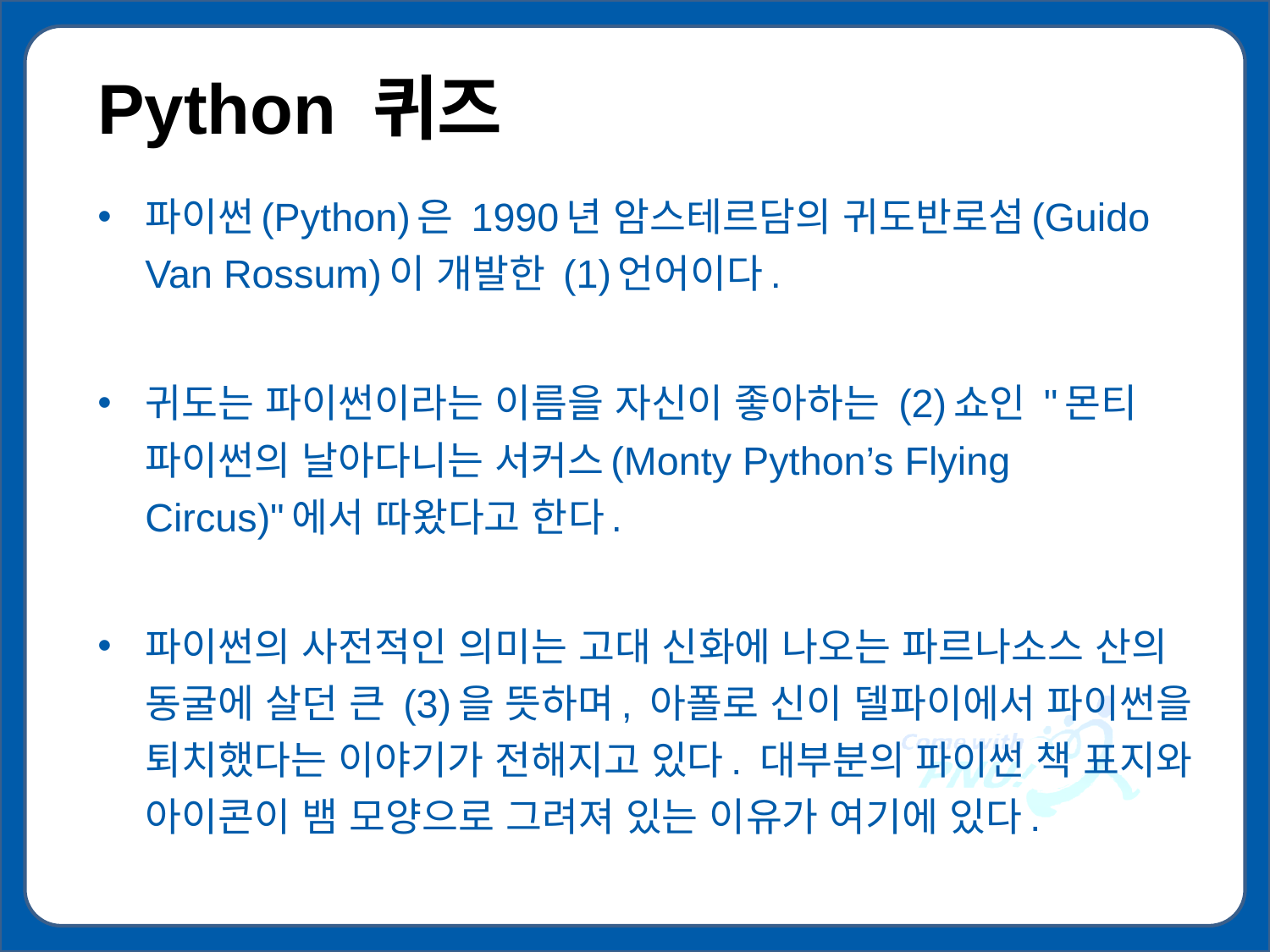

# Python 퀴즈
파이썬(Python)은 1990년 암스테르담의 귀도반로섬(Guido Van Rossum)이 개발한 (1)언어이다.

귀도는 파이썬이라는 이름을 자신이 좋아하는 (2)쇼인 "몬티 파이썬의 날아다니는 서커스(Monty Python’s Flying Circus)"에서 따왔다고 한다.

파이썬의 사전적인 의미는 고대 신화에 나오는 파르나소스 산의 동굴에 살던 큰 (3)을 뜻하며, 아폴로 신이 델파이에서 파이썬을 퇴치했다는 이야기가 전해지고 있다. 대부분의 파이썬 책 표지와 아이콘이 뱀 모양으로 그려져 있는 이유가 여기에 있다.